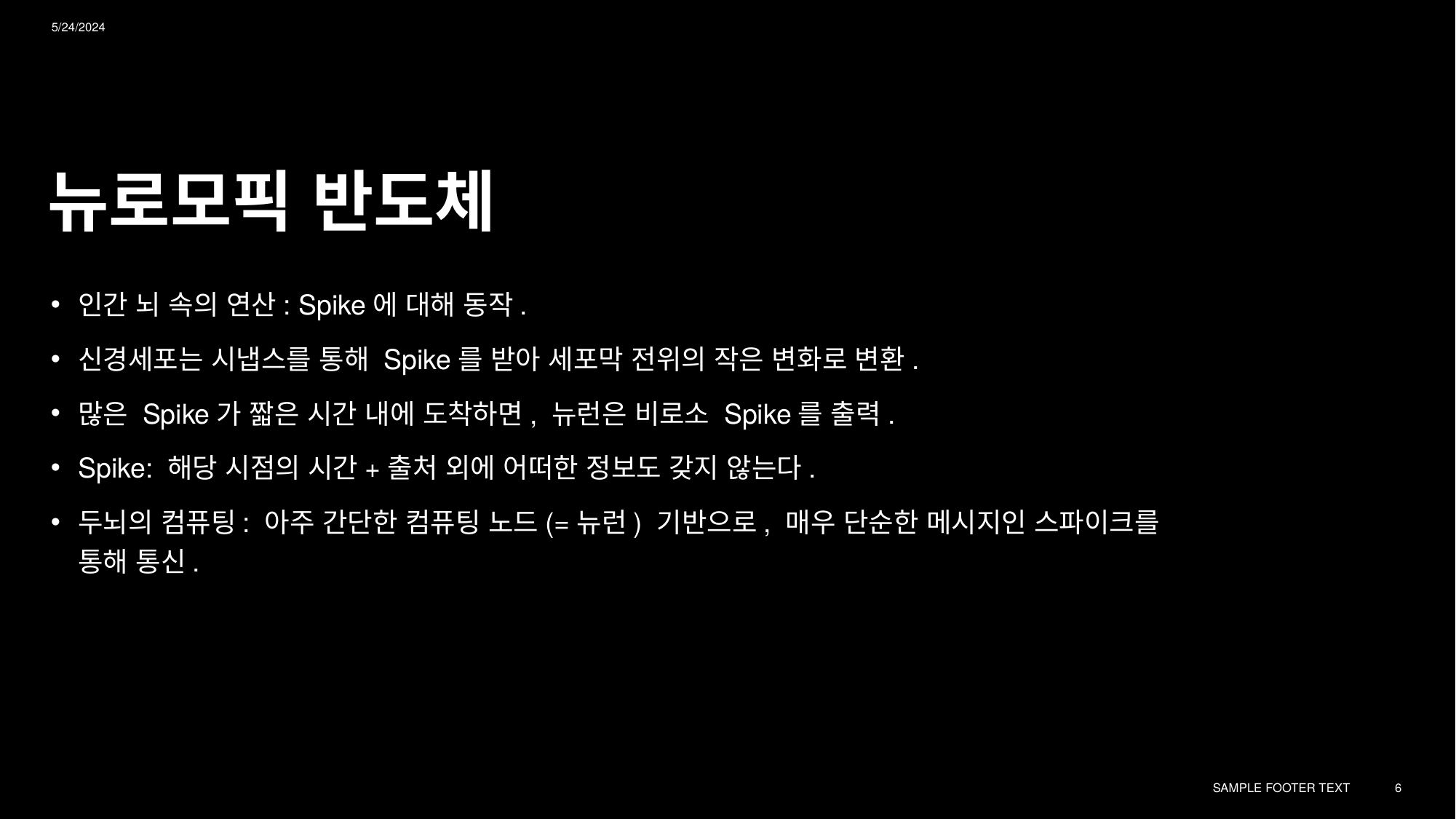

5/24/2024
# 뉴로모픽 반도체
인간 뇌 속의 연산: Spike에 대해 동작.
신경세포는 시냅스를 통해 Spike를 받아 세포막 전위의 작은 변화로 변환.
많은 Spike가 짧은 시간 내에 도착하면, 뉴런은 비로소 Spike를 출력.
Spike: 해당 시점의 시간+출처 외에 어떠한 정보도 갖지 않는다.
두뇌의 컴퓨팅: 아주 간단한 컴퓨팅 노드(=뉴런) 기반으로, 매우 단순한 메시지인 스파이크를 통해 통신.
Sample Footer Text
6